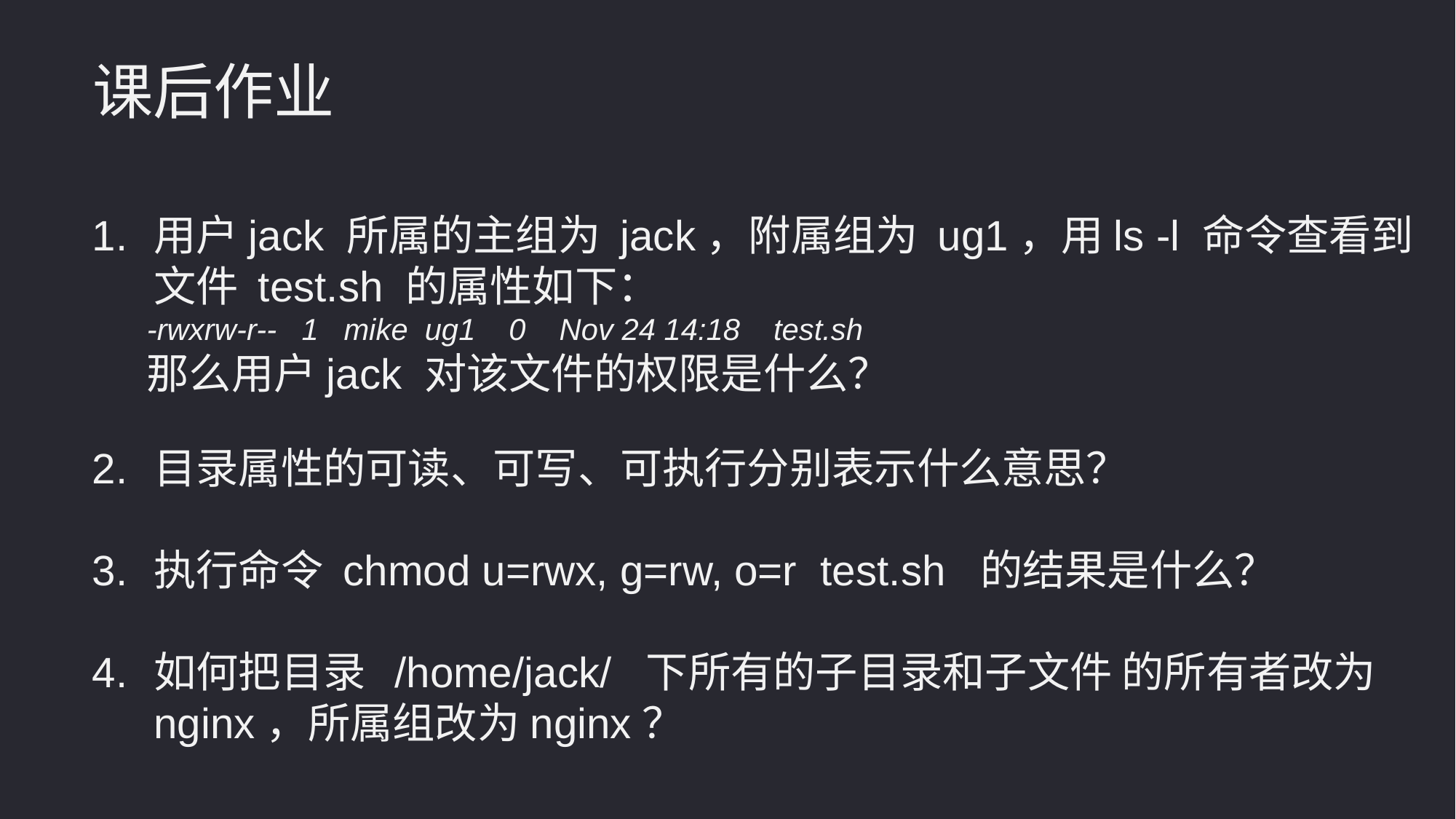

课后作业
用户jack 所属的主组为 jack，附属组为 ug1，用ls -l 命令查看到 文件 test.sh 的属性如下：
-rwxrw-r--   1   mike  ug1    0    Nov 24 14:18    test.sh
那么用户jack 对该文件的权限是什么？

目录属性的可读、可写、可执行分别表示什么意思？

执行命令 chmod u=rwx, g=rw, o=r  test.sh  的结果是什么？

如何把目录  /home/jack/  下所有的子目录和子文件 的所有者改为 nginx，所属组改为nginx？